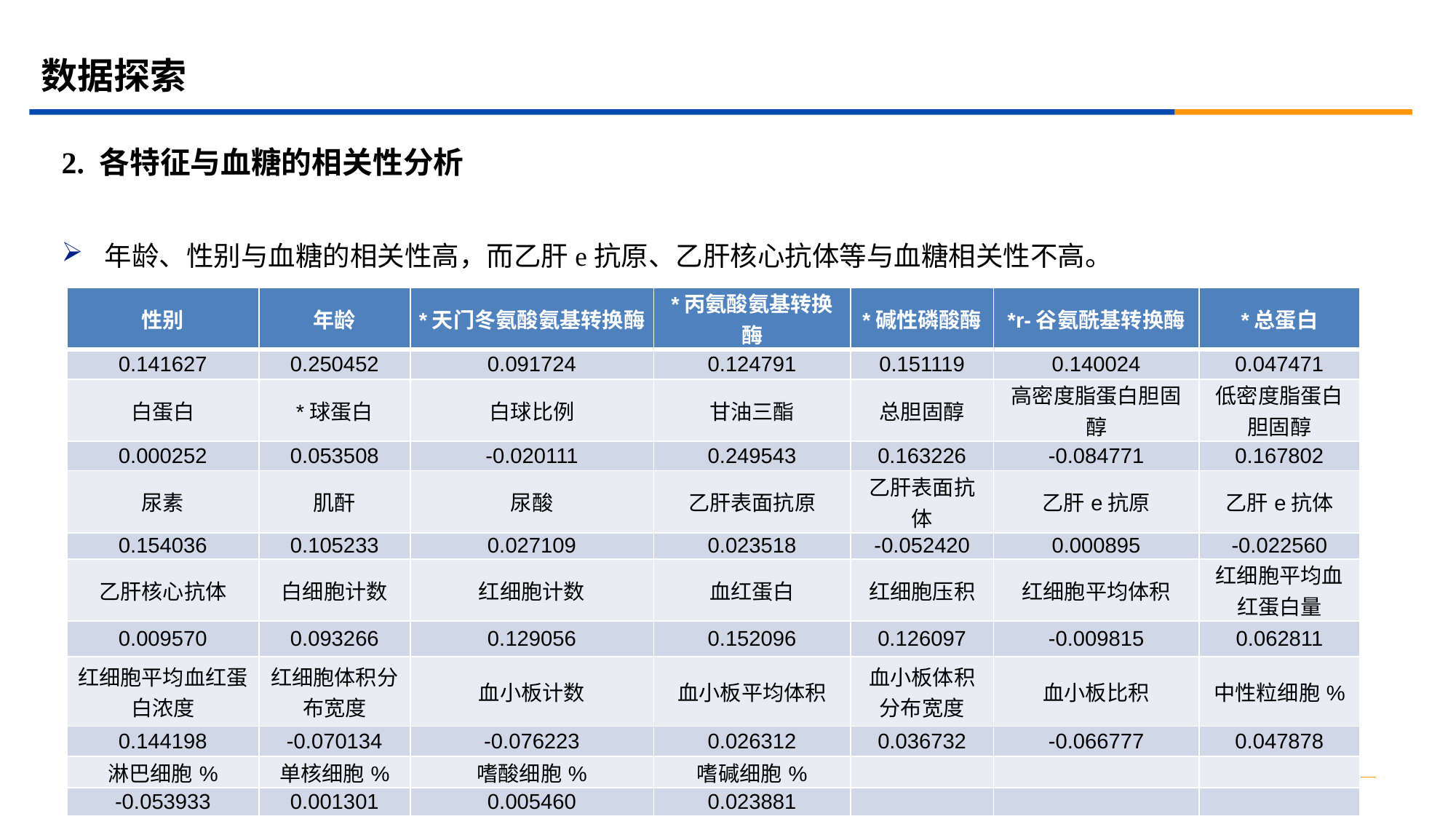

# 数据探索
2. 各特征与血糖的相关性分析
年龄、性别与血糖的相关性高，而乙肝e抗原、乙肝核心抗体等与血糖相关性不高。

| 性别 | 年龄 | \*天门冬氨酸氨基转换酶 | \*丙氨酸氨基转换酶 | \*碱性磷酸酶 | \*r-谷氨酰基转换酶 | \*总蛋白 |
| --- | --- | --- | --- | --- | --- | --- |
| 0.141627 | 0.250452 | 0.091724 | 0.124791 | 0.151119 | 0.140024 | 0.047471 |
| 白蛋白 | \*球蛋白 | 白球比例 | 甘油三酯 | 总胆固醇 | 高密度脂蛋白胆固醇 | 低密度脂蛋白胆固醇 |
| 0.000252 | 0.053508 | -0.020111 | 0.249543 | 0.163226 | -0.084771 | 0.167802 |
| 尿素 | 肌酐 | 尿酸 | 乙肝表面抗原 | 乙肝表面抗体 | 乙肝e抗原 | 乙肝e抗体 |
| 0.154036 | 0.105233 | 0.027109 | 0.023518 | -0.052420 | 0.000895 | -0.022560 |
| 乙肝核心抗体 | 白细胞计数 | 红细胞计数 | 血红蛋白 | 红细胞压积 | 红细胞平均体积 | 红细胞平均血红蛋白量 |
| 0.009570 | 0.093266 | 0.129056 | 0.152096 | 0.126097 | -0.009815 | 0.062811 |
| 红细胞平均血红蛋白浓度 | 红细胞体积分布宽度 | 血小板计数 | 血小板平均体积 | 血小板体积分布宽度 | 血小板比积 | 中性粒细胞% |
| 0.144198 | -0.070134 | -0.076223 | 0.026312 | 0.036732 | -0.066777 | 0.047878 |
| 淋巴细胞% | 单核细胞% | 嗜酸细胞% | 嗜碱细胞% |  |  |  |
| -0.053933 | 0.001301 | 0.005460 | 0.023881 |  |  |  |